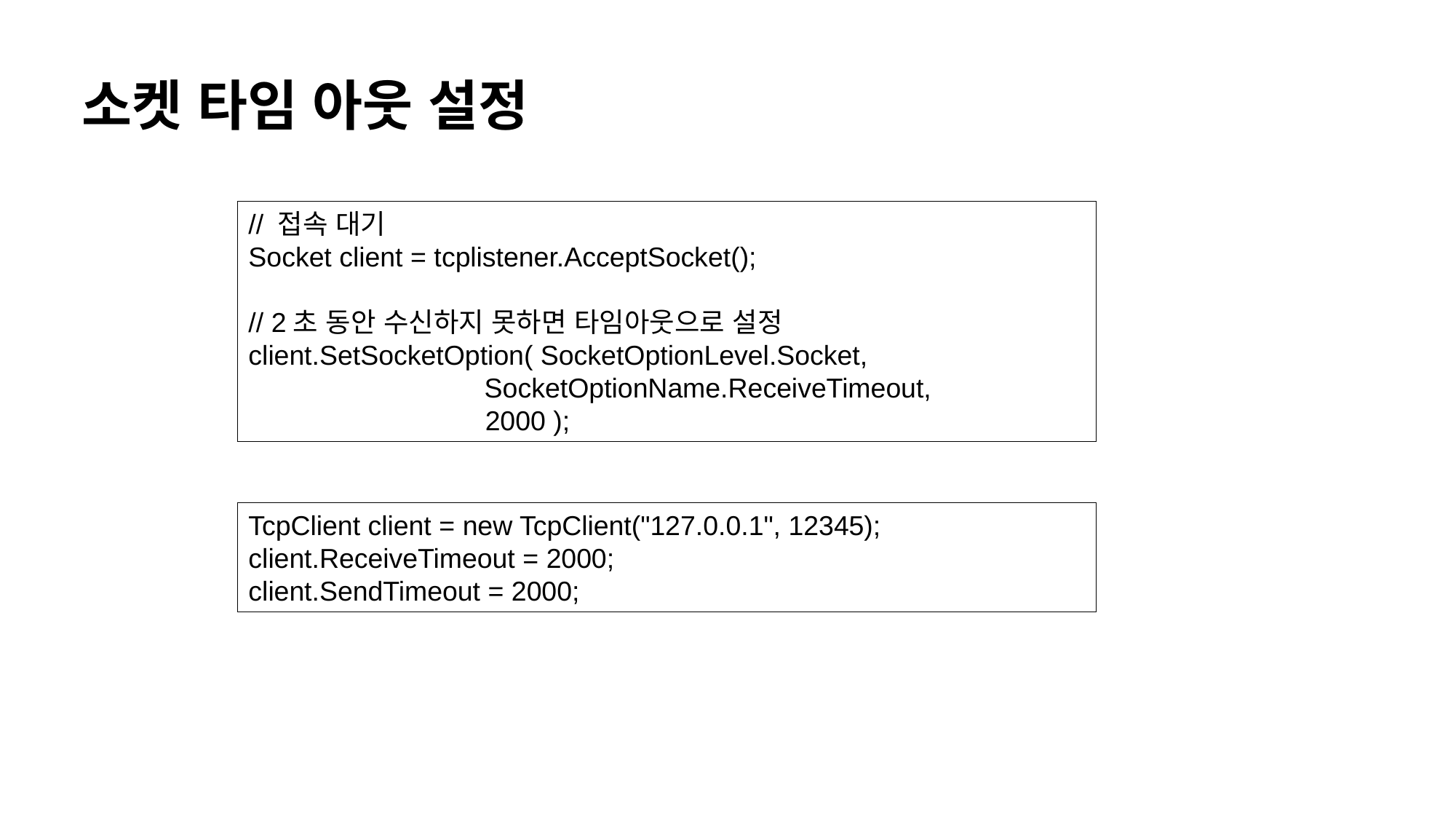

소켓 타임 아웃 설정
// 접속 대기
Socket client = tcplistener.AcceptSocket();

// 2초 동안 수신하지 못하면 타임아웃으로 설정
client.SetSocketOption( SocketOptionLevel.Socket,
                               SocketOptionName.ReceiveTimeout,
                               2000 );
TcpClient client = new TcpClient("127.0.0.1", 12345);
client.ReceiveTimeout = 2000;
client.SendTimeout = 2000;